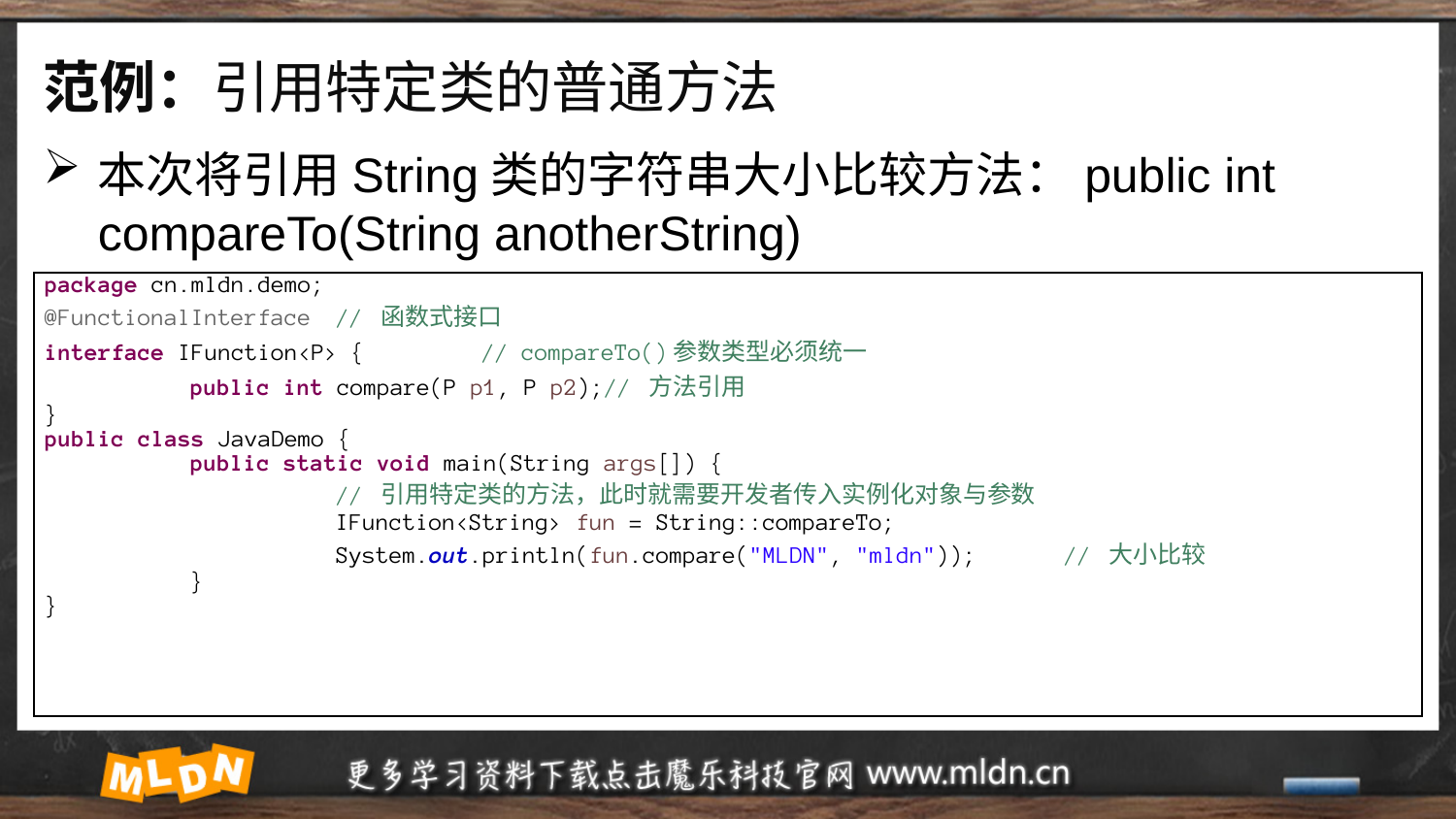

# 范例：引用特定类的普通方法
本次将引用String类的字符串大小比较方法：public int compareTo​(String anotherString)
| package cn.mldn.demo; @FunctionalInterface // 函数式接口 interface IFunction<P> { // compareTo()参数类型必须统一 public int compare(P p1, P p2);// 方法引用 } public class JavaDemo { public static void main(String args[]) { // 引用特定类的方法，此时就需要开发者传入实例化对象与参数 IFunction<String> fun = String::compareTo; System.out.println(fun.compare("MLDN", "mldn")); // 大小比较 } } |
| --- |